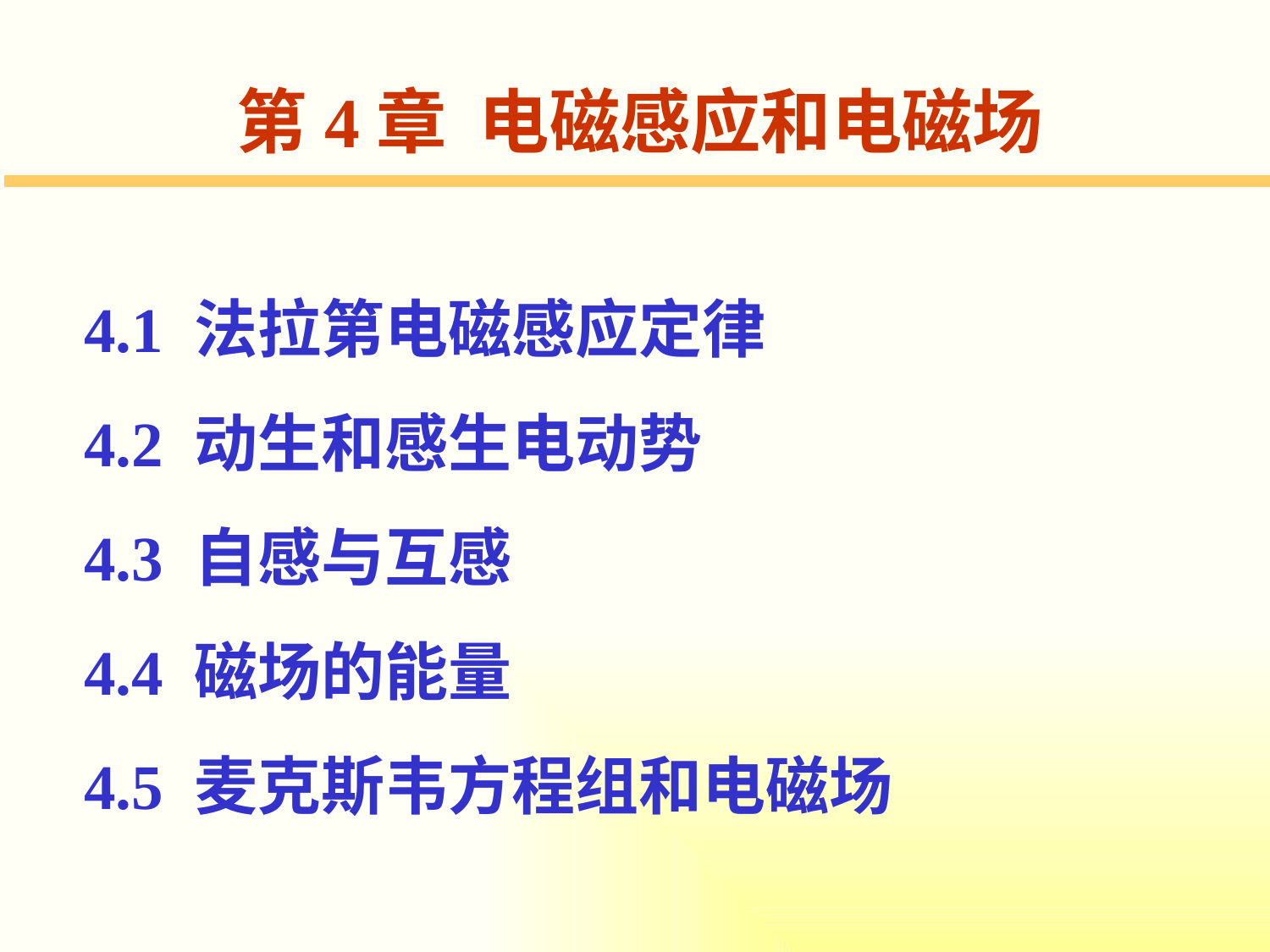

第4章  电磁感应和电磁场

4.1 法拉第电磁感应定律
4.2 动生和感生电动势
4.3 自感与互感
4.4 磁场的能量
4.5 麦克斯韦方程组和电磁场